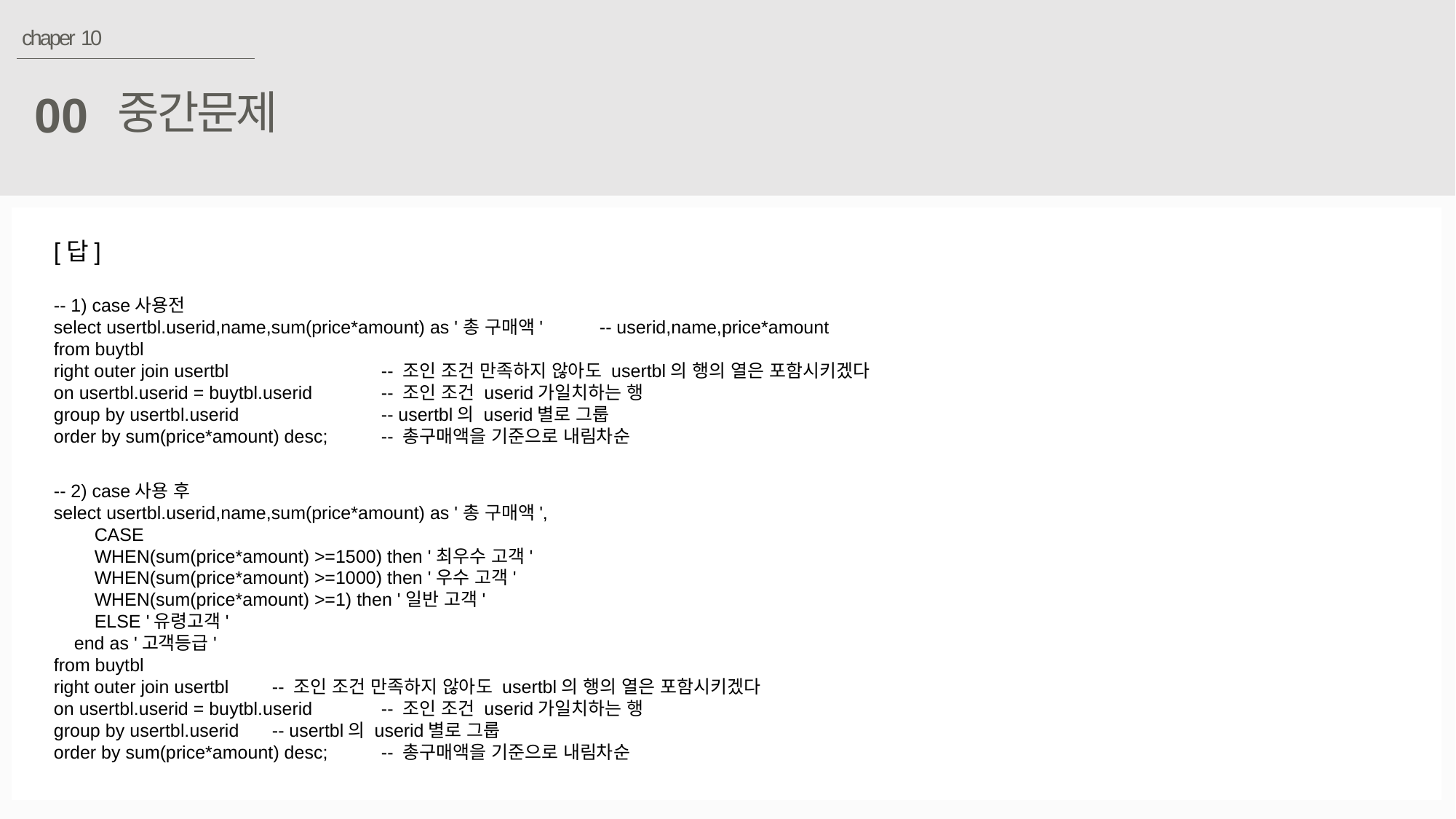

chaper  10
중간문제
00

[답]

-- 1) case사용전
select usertbl.userid,name,sum(price*amount) as '총 구매액' 	-- userid,name,price*amount
from buytbl
right outer join usertbl		-- 조인 조건 만족하지 않아도 usertbl의 행의 열은 포함시키겠다
on usertbl.userid = buytbl.userid	-- 조인 조건 userid가일치하는 행
group by usertbl.userid		-- usertbl의 userid별로 그룹
order by sum(price*amount) desc;	-- 총구매액을 기준으로 내림차순

-- 2) case사용 후
select usertbl.userid,name,sum(price*amount) as '총 구매액',
        CASE
        WHEN(sum(price*amount) >=1500) then '최우수 고객'
        WHEN(sum(price*amount) >=1000) then '우수 고객'
        WHEN(sum(price*amount) >=1) then '일반 고객'
        ELSE '유령고객'
    end as '고객등급'
from buytbl
right outer join usertbl	-- 조인 조건 만족하지 않아도 usertbl의 행의 열은 포함시키겠다
on usertbl.userid = buytbl.userid	-- 조인 조건 userid가일치하는 행
group by usertbl.userid	-- usertbl의 userid별로 그룹
order by sum(price*amount) desc;	-- 총구매액을 기준으로 내림차순